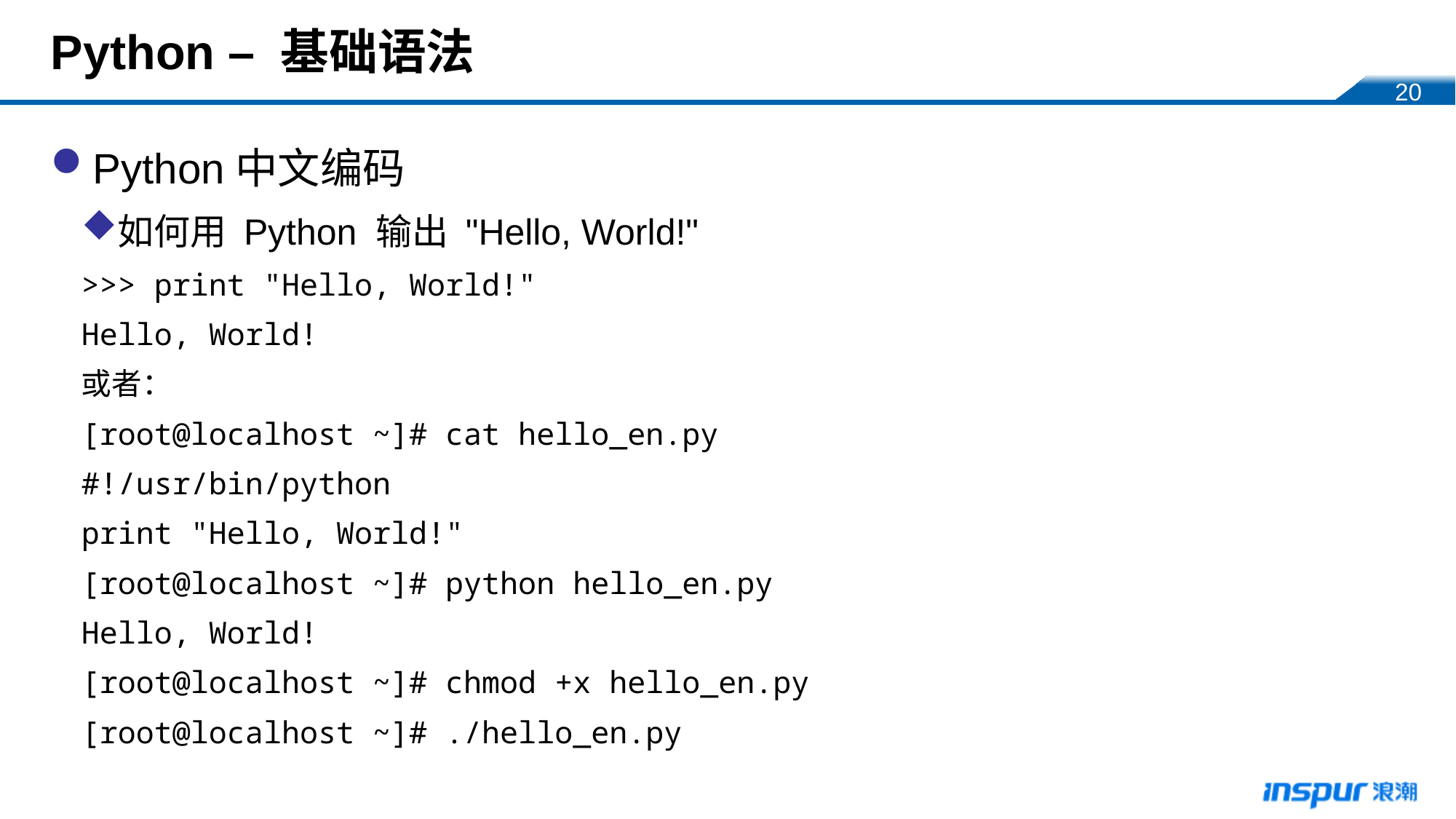

# Python – 基础语法
Python中文编码
如何用 Python 输出 "Hello, World!"
>>> print "Hello, World!"
Hello, World!
或者：
[root@localhost ~]# cat hello_en.py
#!/usr/bin/python
print "Hello, World!"
[root@localhost ~]# python hello_en.py
Hello, World!
[root@localhost ~]# chmod +x hello_en.py
[root@localhost ~]# ./hello_en.py